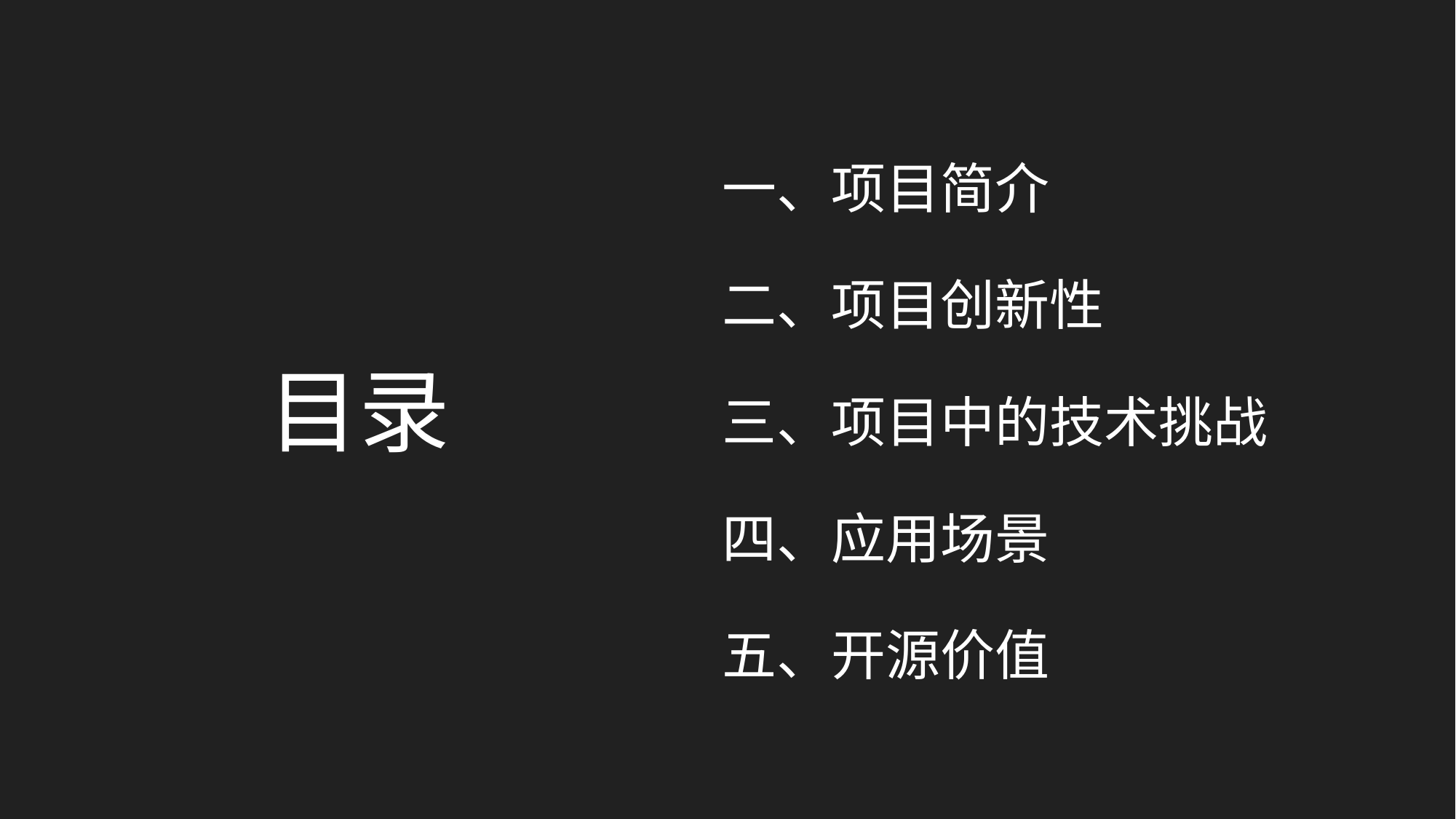

一、项目简介
二、项目创新性
目录
三、项目中的技术挑战
四、应用场景
五、开源价值